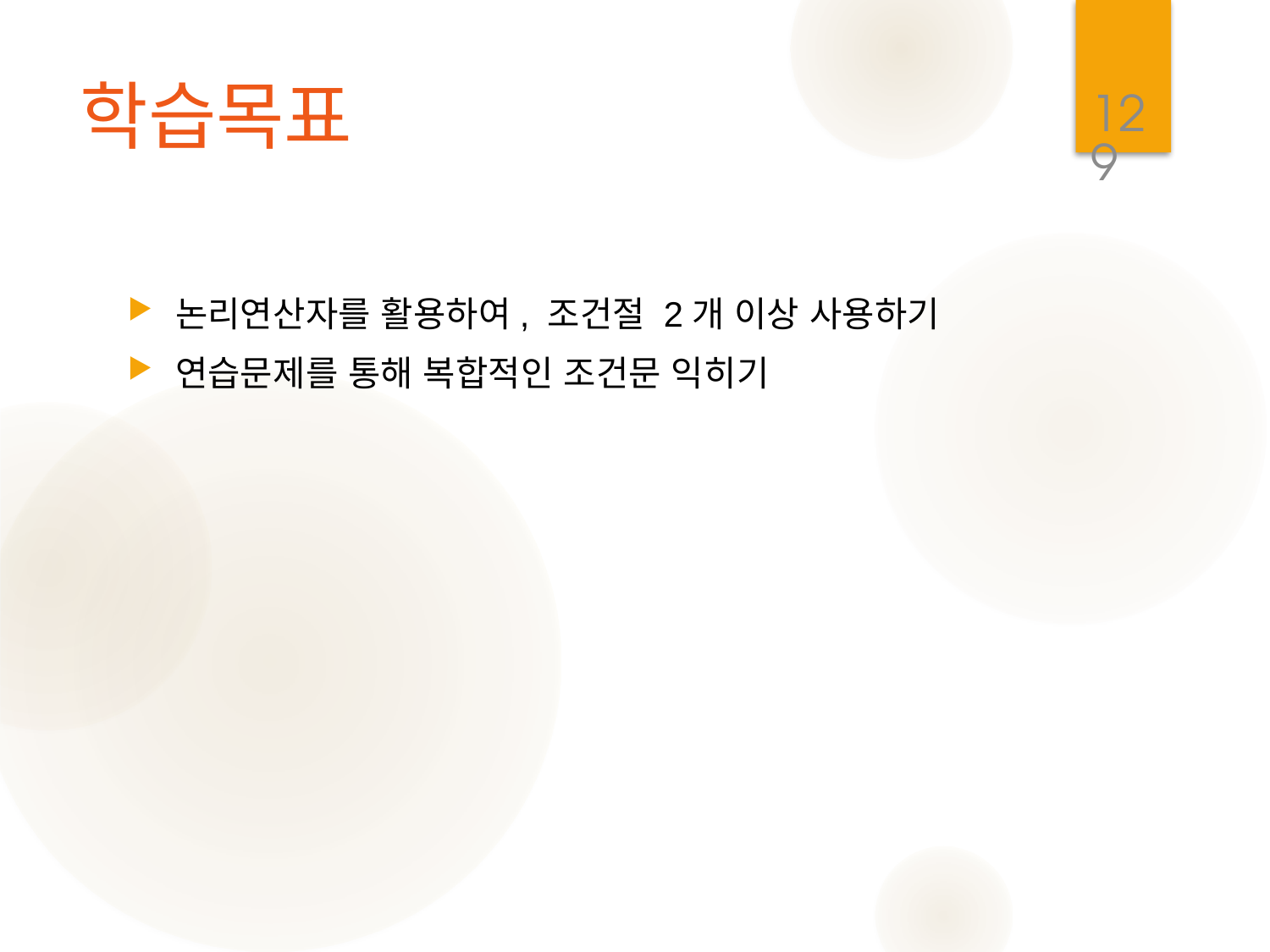

129
# 학습목표
논리연산자를 활용하여, 조건절 2개 이상 사용하기
연습문제를 통해 복합적인 조건문 익히기